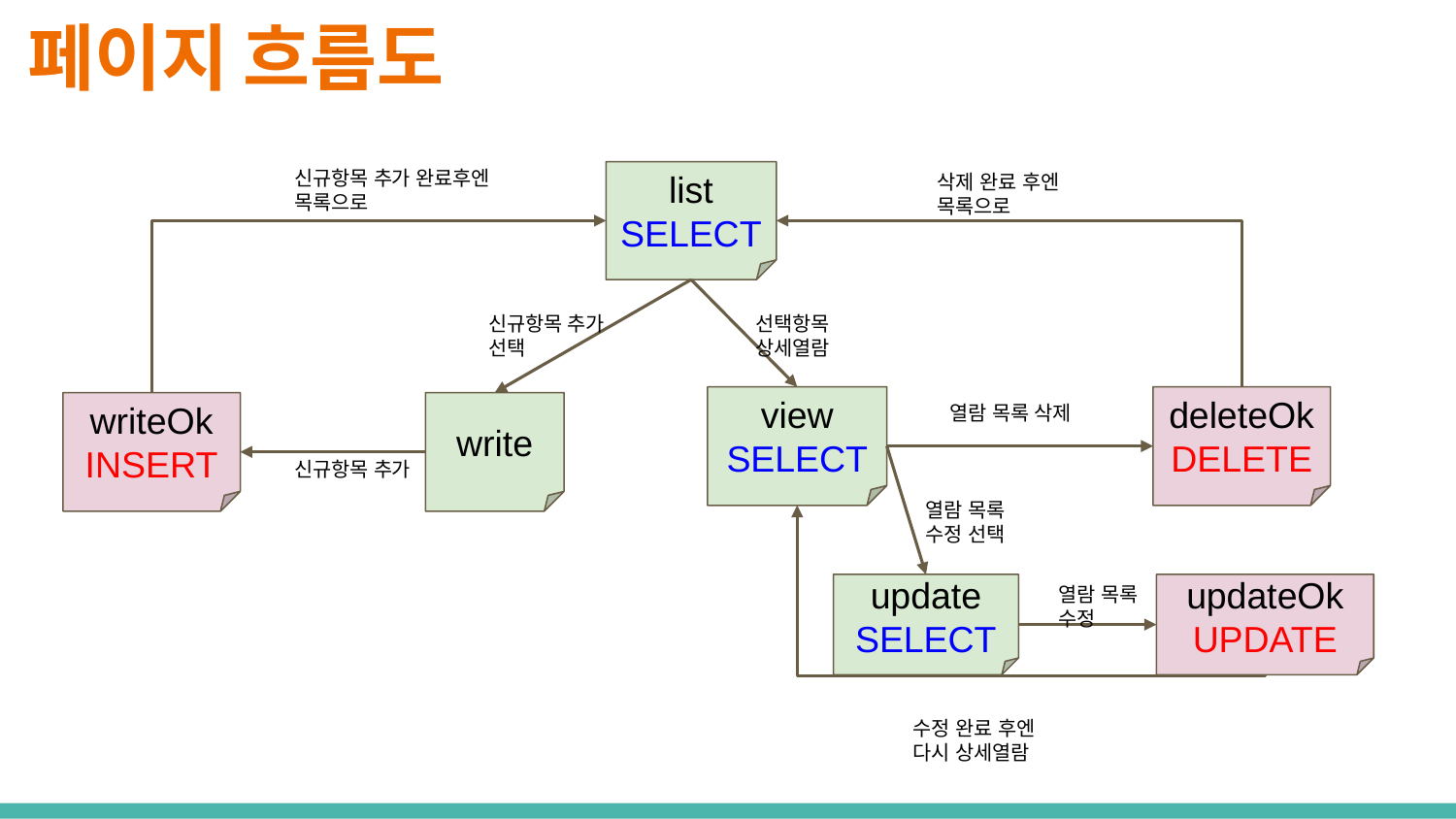

# 페이지 흐름도
list
SELECT
신규항목 추가 완료후엔 목록으로
삭제 완료 후엔 목록으로
신규항목 추가
선택
선택항목  상세열람
view
SELECT
deleteOk
DELETE
열람 목록 삭제
writeOk
INSERT
write
신규항목 추가
열람 목록
수정 선택
update
SELECT
updateOk
UPDATE
열람 목록
수정
수정 완료 후엔
다시 상세열람